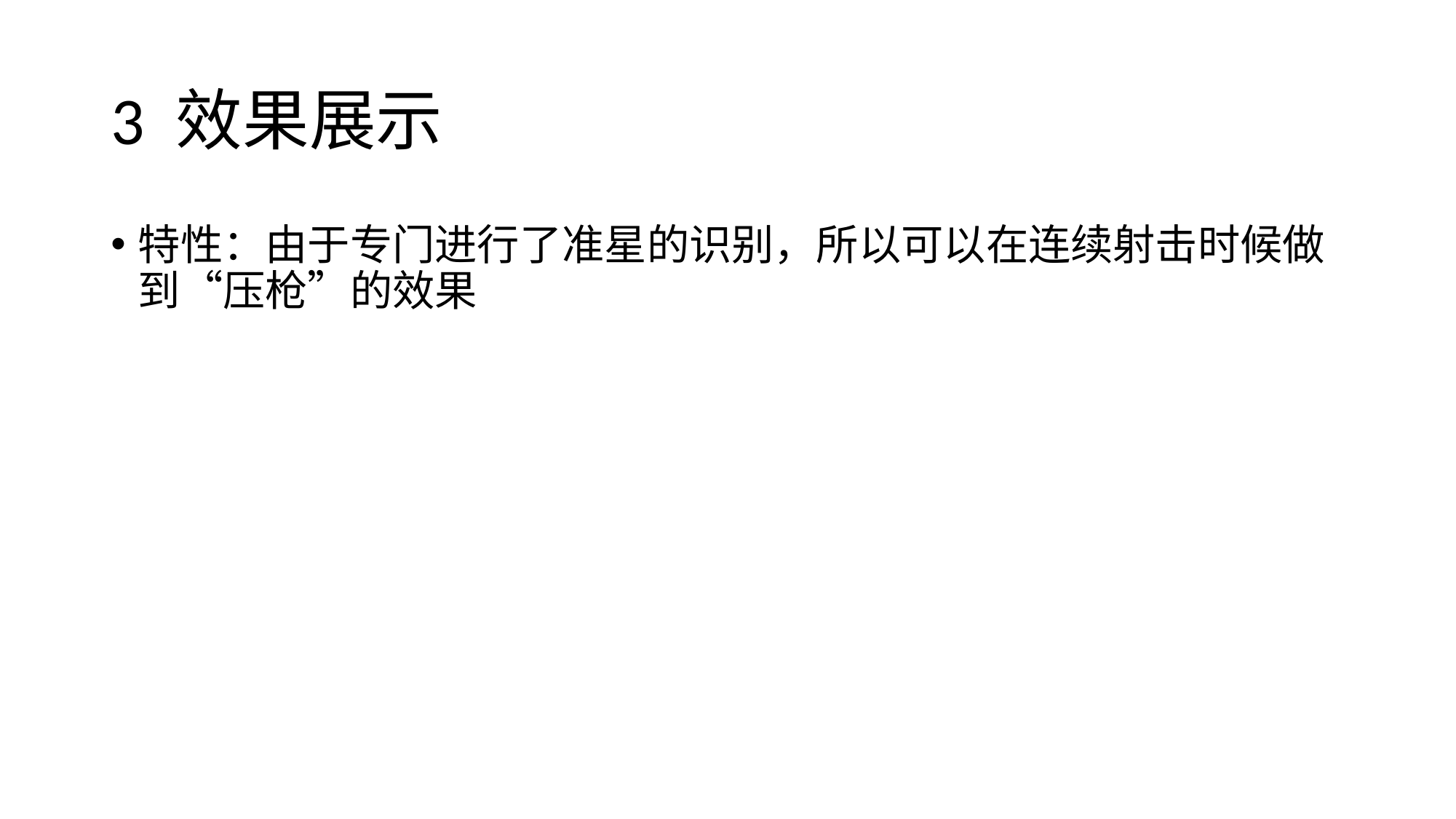

# 3 效果展示
特性：由于专门进行了准星的识别，所以可以在连续射击时候做到“压枪”的效果